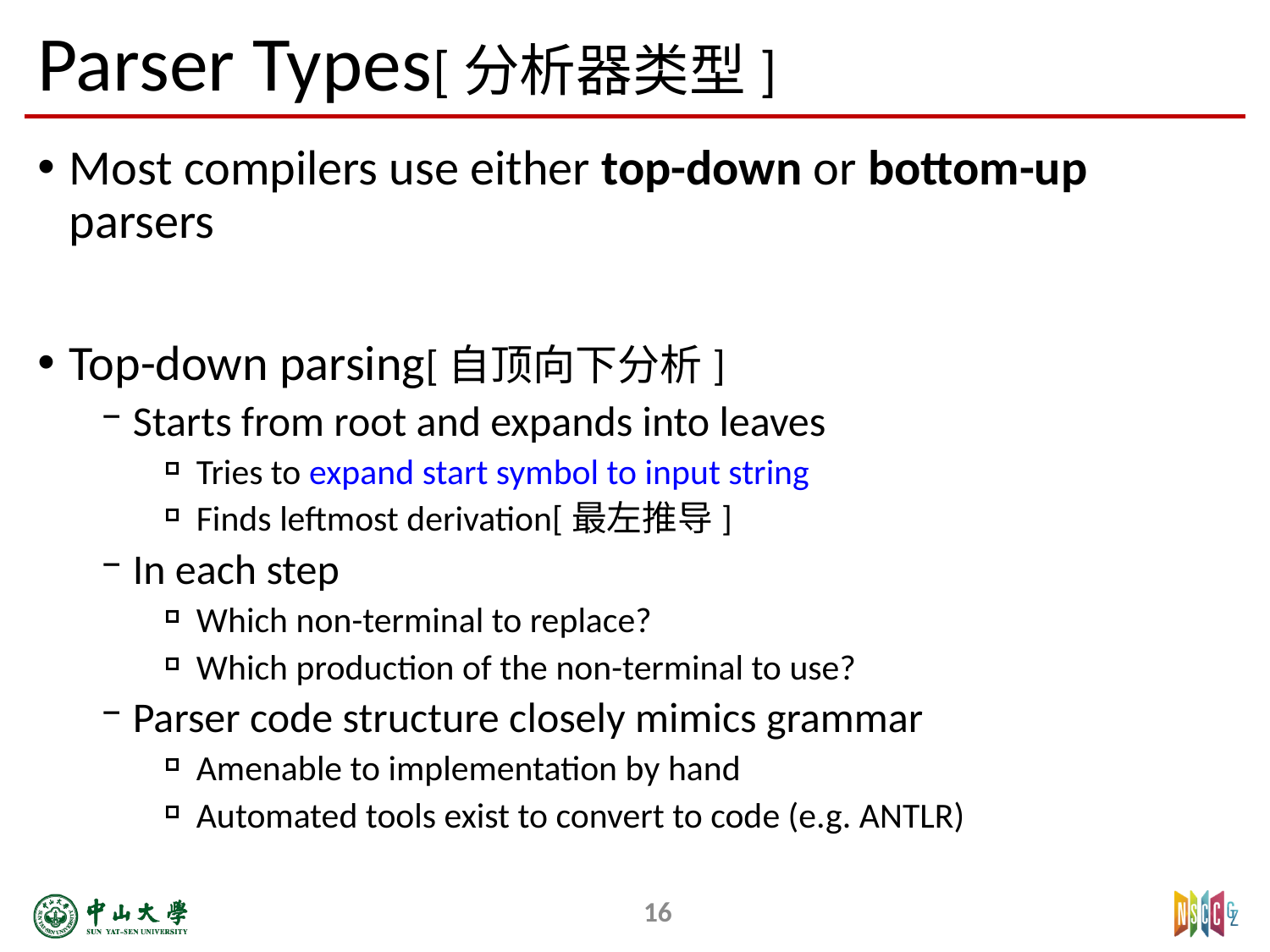

# Parser Types[分析器类型]
Most compilers use either top-down or bottom-up parsers

Top-down parsing[自顶向下分析]
Starts from root and expands into leaves
Tries to expand start symbol to input string
Finds leftmost derivation[最左推导]
In each step
Which non-terminal to replace?
Which production of the non-terminal to use?
Parser code structure closely mimics grammar
Amenable to implementation by hand
Automated tools exist to convert to code (e.g. ANTLR)
16